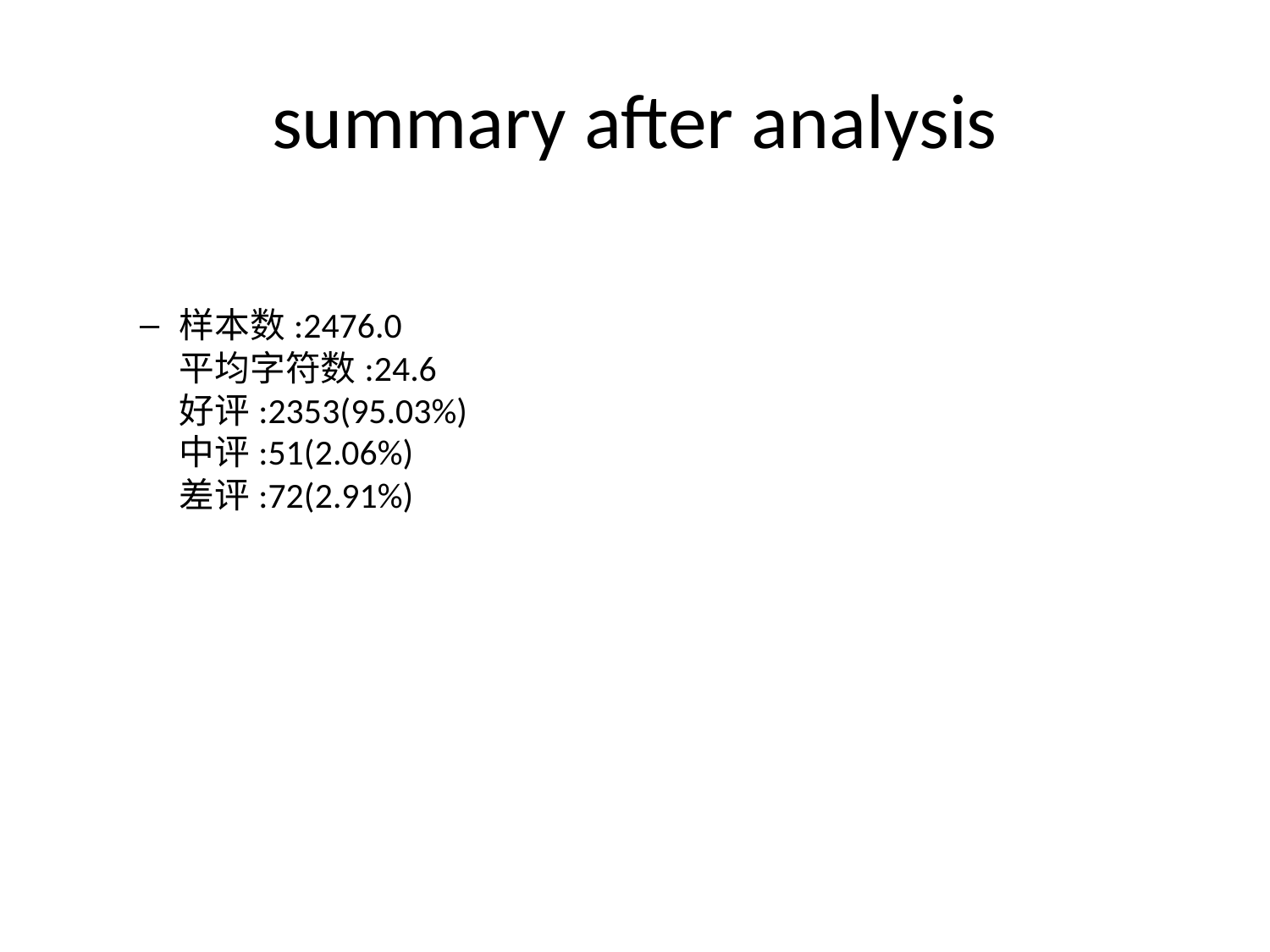

# summary after analysis

样本数:2476.0
平均字符数:24.6
好评:2353(95.03%)
中评:51(2.06%)
差评:72(2.91%)